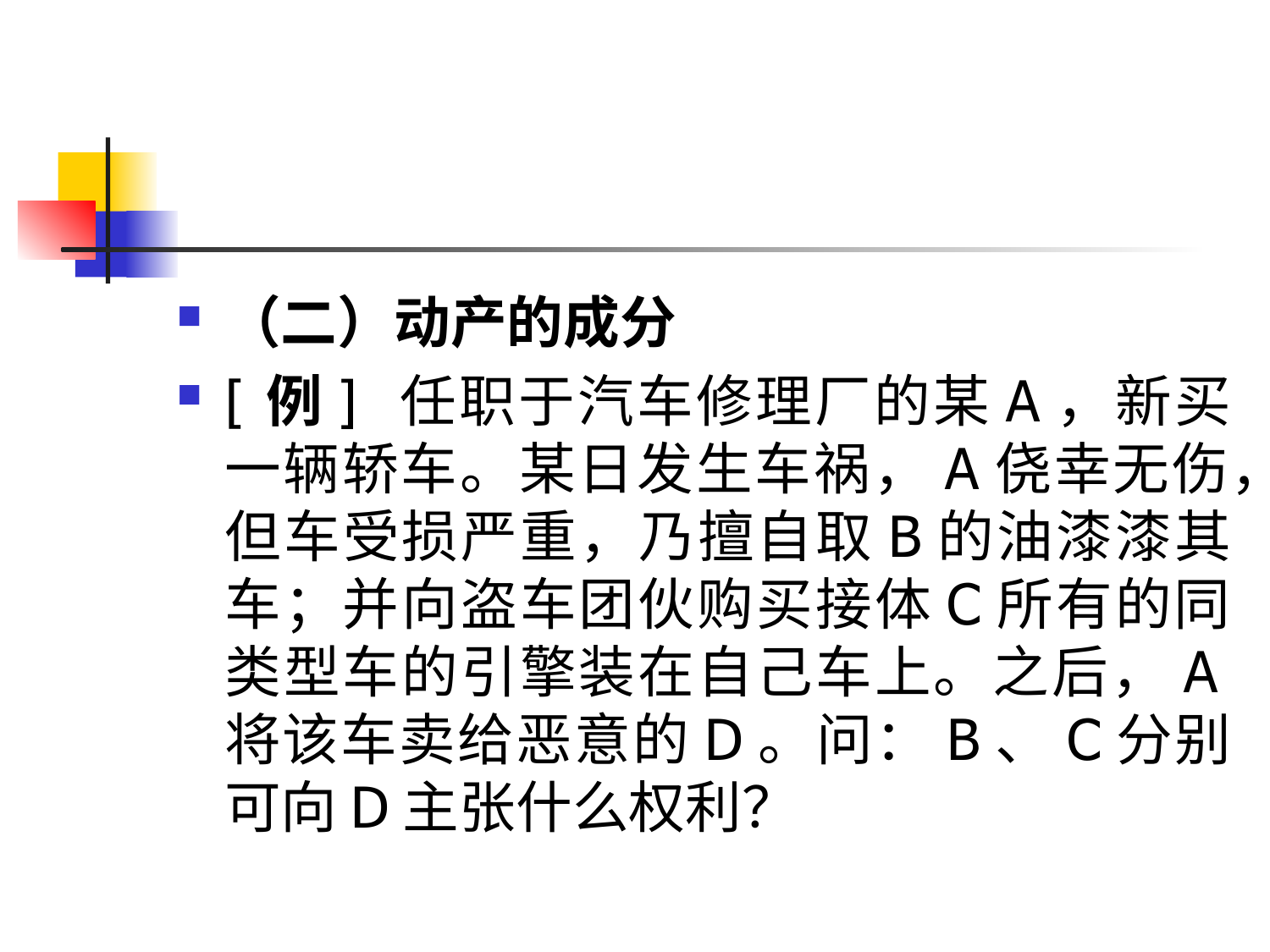

#
（二）动产的成分
[例] 任职于汽车修理厂的某A，新买一辆轿车。某日发生车祸，A侥幸无伤，但车受损严重，乃擅自取B的油漆漆其车；并向盗车团伙购买接体C所有的同类型车的引擎装在自己车上。之后，A将该车卖给恶意的D。问：B、C分别可向D主张什么权利？